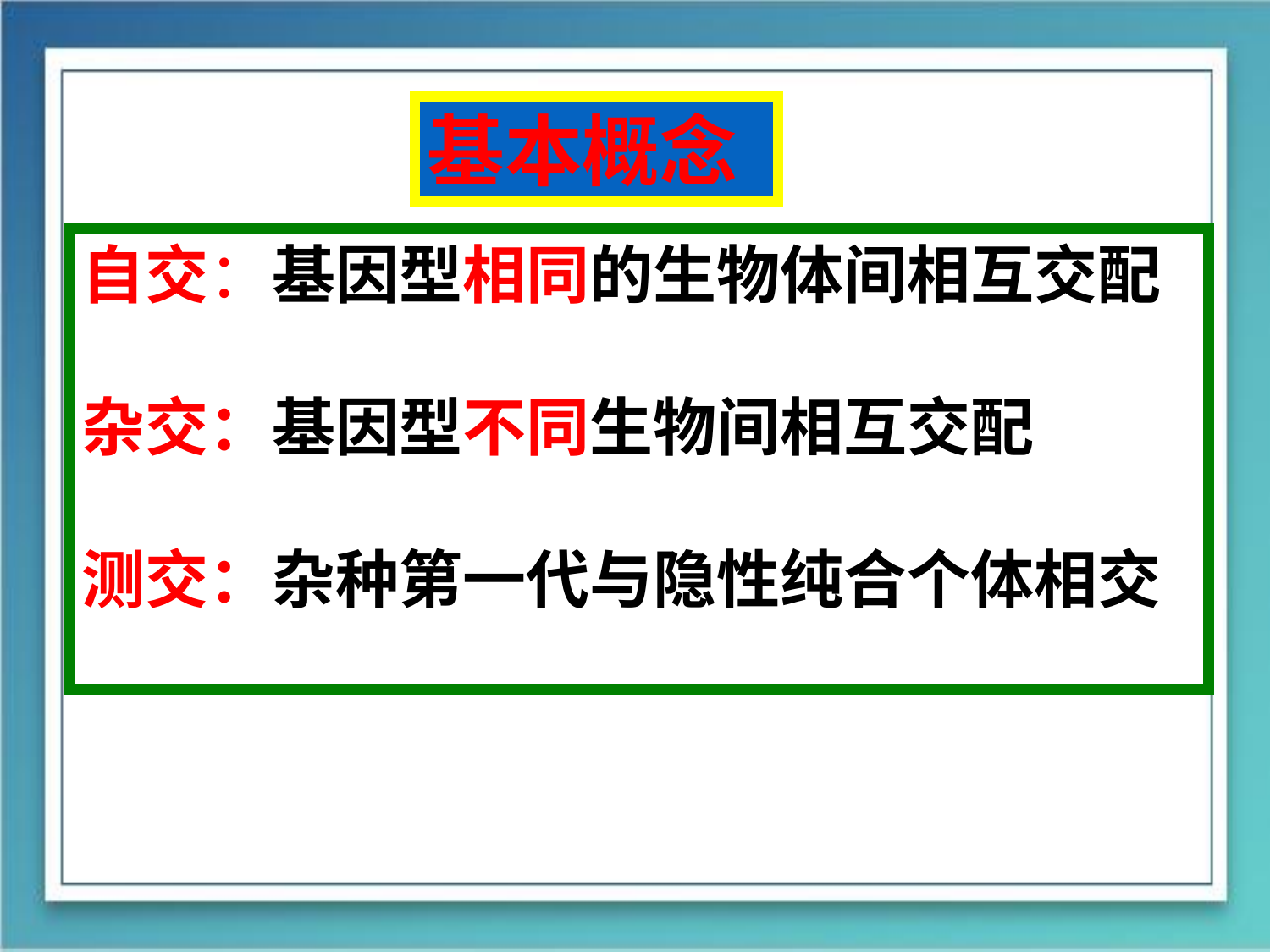

基本概念
自交：基因型相同的生物体间相互交配

杂交：基因型不同生物间相互交配

测交：杂种第一代与隐性纯合个体相交